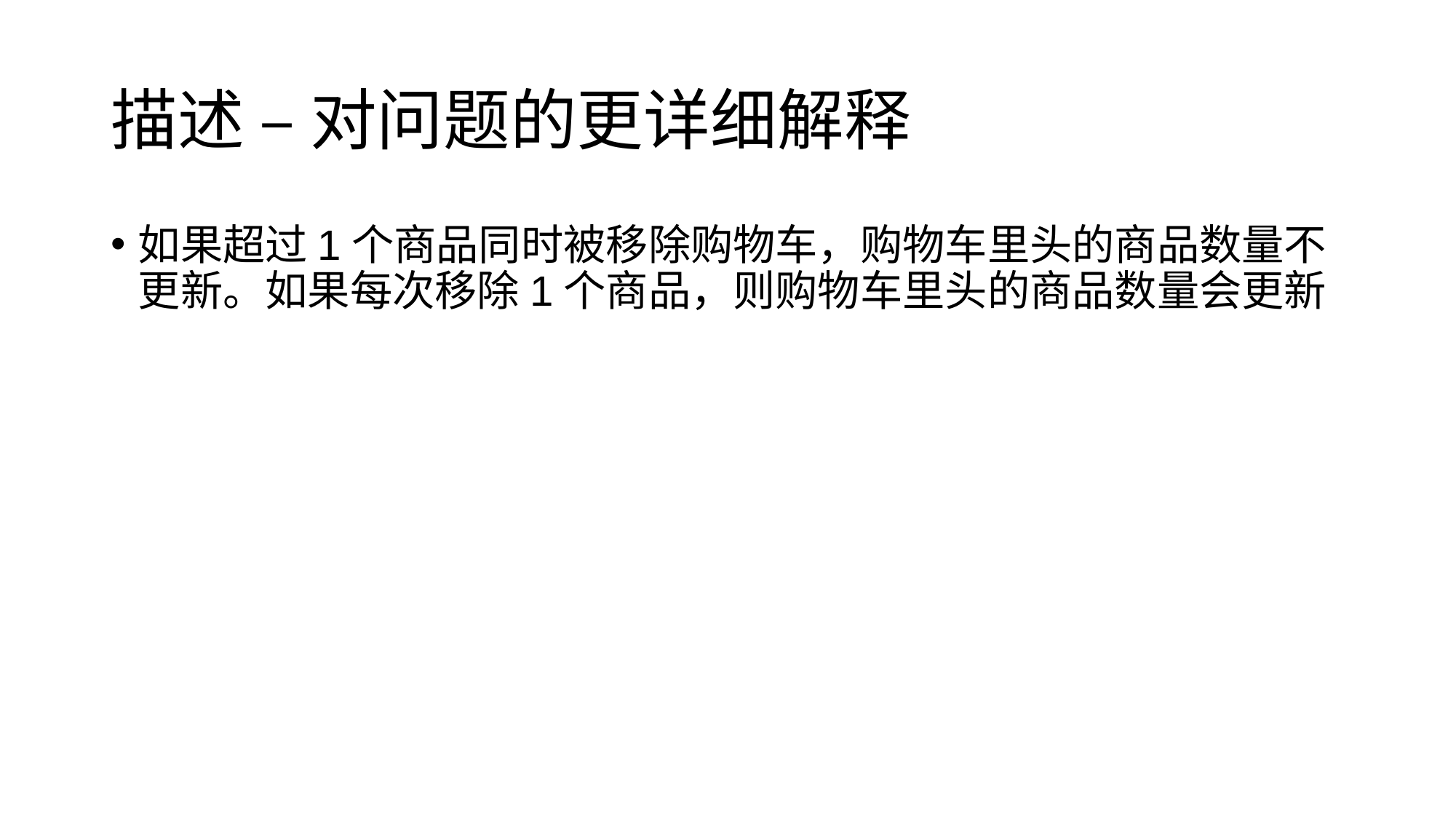

# 描述 – 对问题的更详细解释
如果超过1个商品同时被移除购物车，购物车里头的商品数量不更新。如果每次移除1个商品，则购物车里头的商品数量会更新